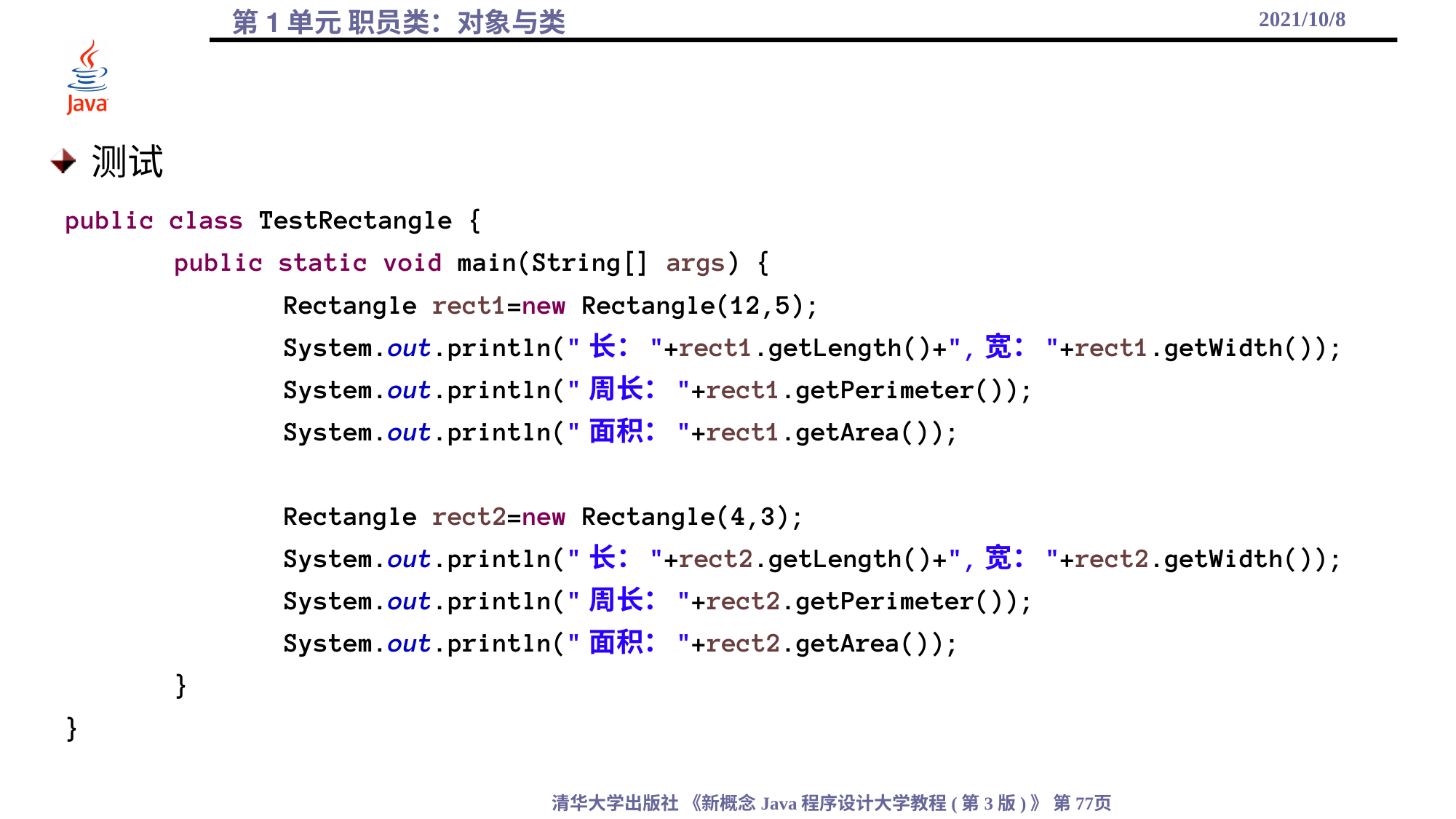

2021/10/8
#
测试
public class TestRectangle {
	public static void main(String[] args) {
		Rectangle rect1=new Rectangle(12,5);
		System.out.println("长："+rect1.getLength()+",宽："+rect1.getWidth());
		System.out.println("周长："+rect1.getPerimeter());
		System.out.println("面积："+rect1.getArea());

		Rectangle rect2=new Rectangle(4,3);
		System.out.println("长："+rect2.getLength()+",宽："+rect2.getWidth());
		System.out.println("周长："+rect2.getPerimeter());
		System.out.println("面积："+rect2.getArea());
	}
}